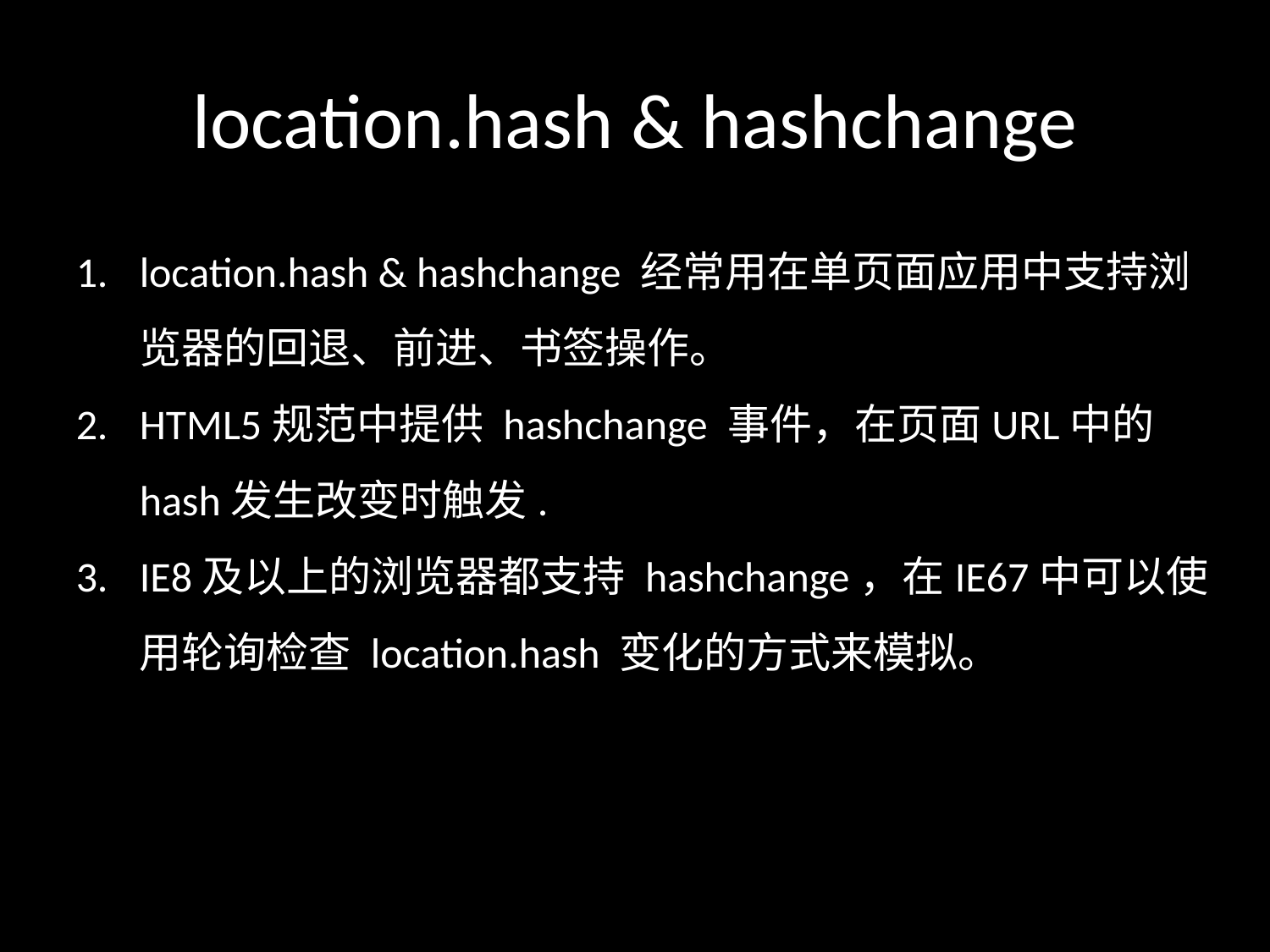

# location.hash & hashchange
location.hash & hashchange 经常用在单页面应用中支持浏览器的回退、前进、书签操作。
HTML5规范中提供 hashchange 事件，在页面URL中的hash发生改变时触发.
IE8及以上的浏览器都支持 hashchange，在IE67中可以使用轮询检查 location.hash 变化的方式来模拟。